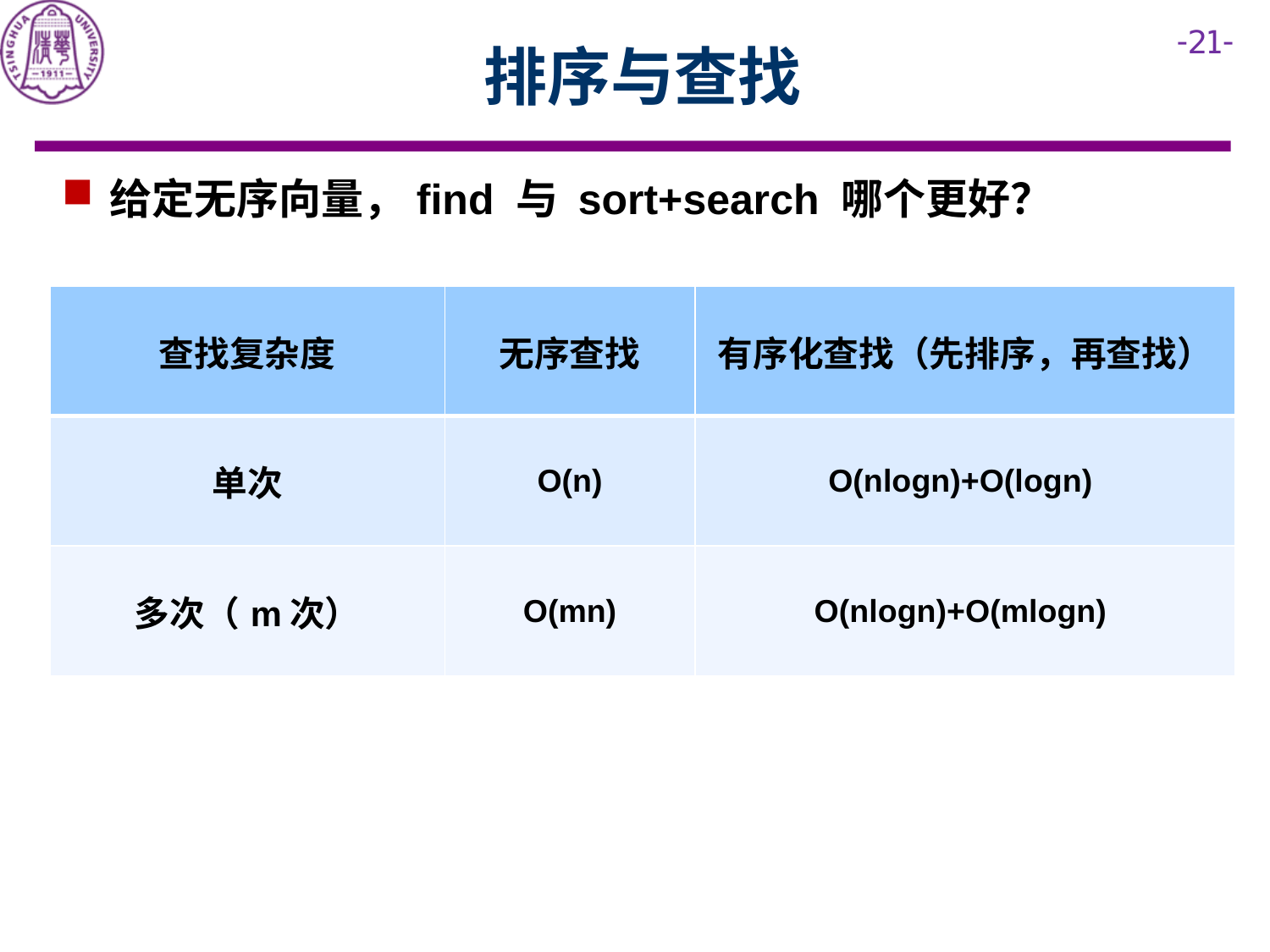

# 排序与查找
给定无序向量，find 与 sort+search 哪个更好？
| 查找复杂度 | 无序查找 | 有序化查找（先排序，再查找） |
| --- | --- | --- |
| 单次 | O(n) | O(nlogn)+O(logn) |
| 多次（m次） | O(mn) | O(nlogn)+O(mlogn) |